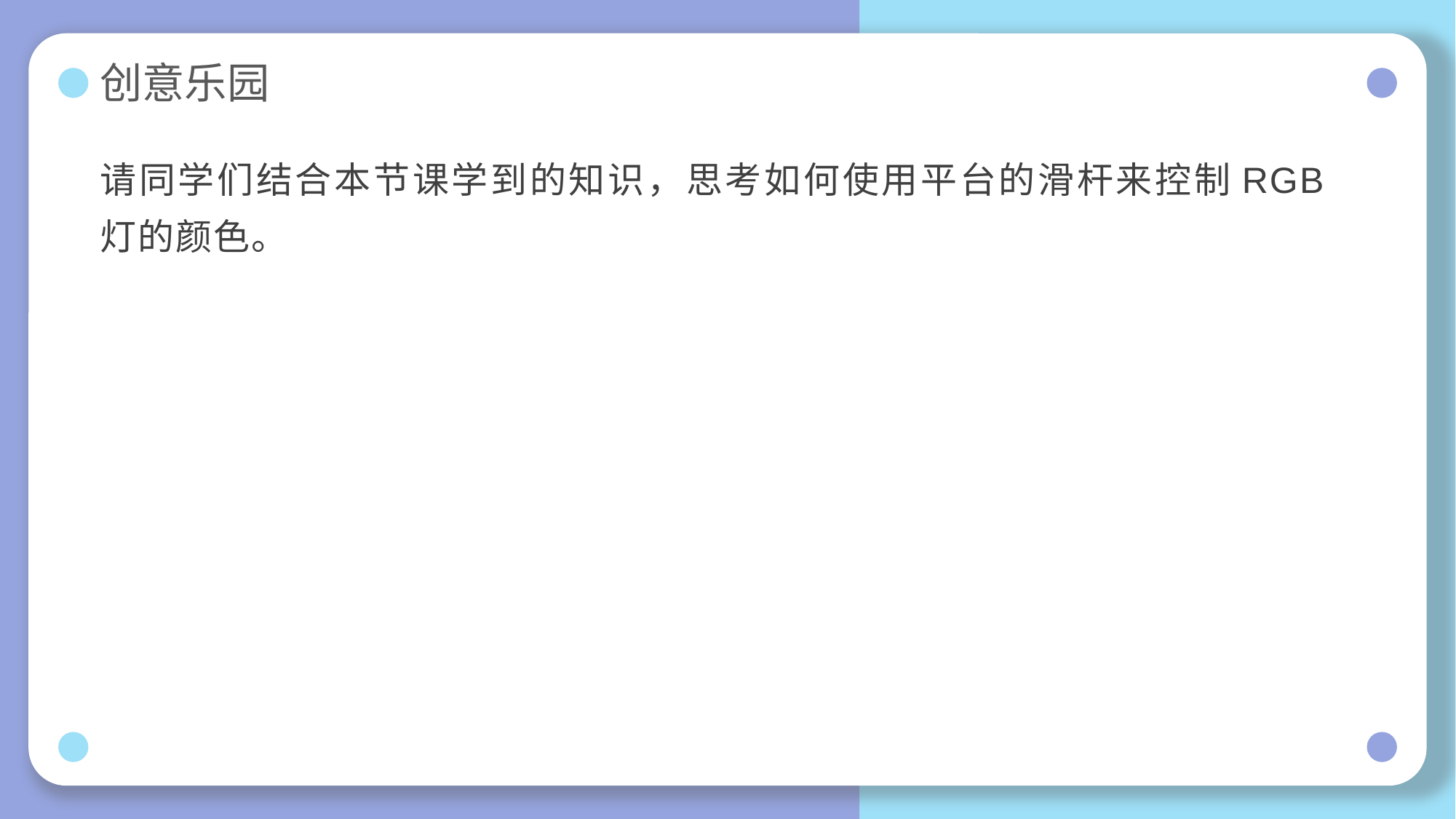

# 创意乐园
请同学们结合本节课学到的知识，思考如何使用平台的滑杆来控制RGB灯的颜色。